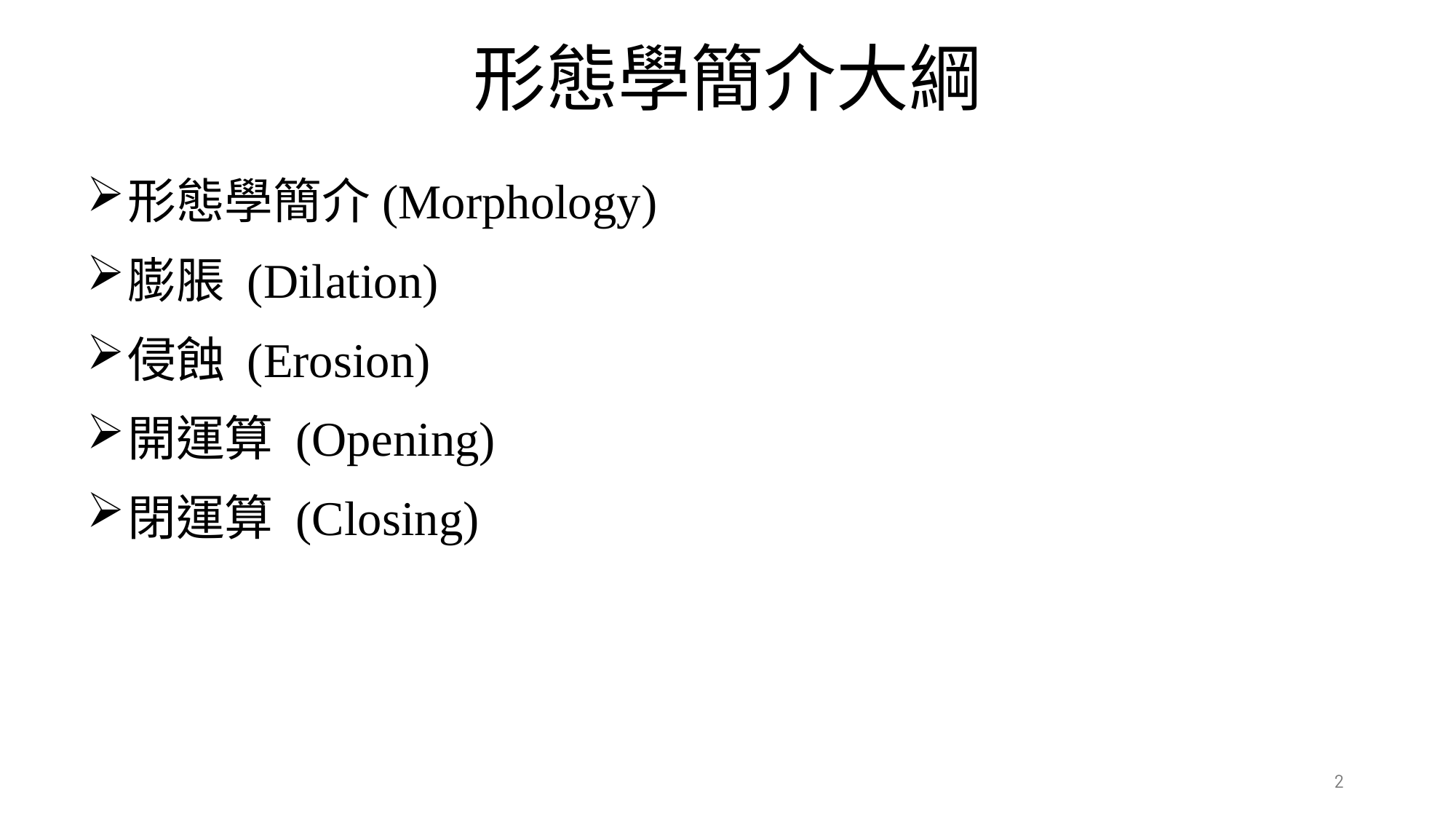

形態學簡介大綱
形態學簡介(Morphology)
膨脹 (Dilation)
侵蝕 (Erosion)
開運算 (Opening)
閉運算 (Closing)
2